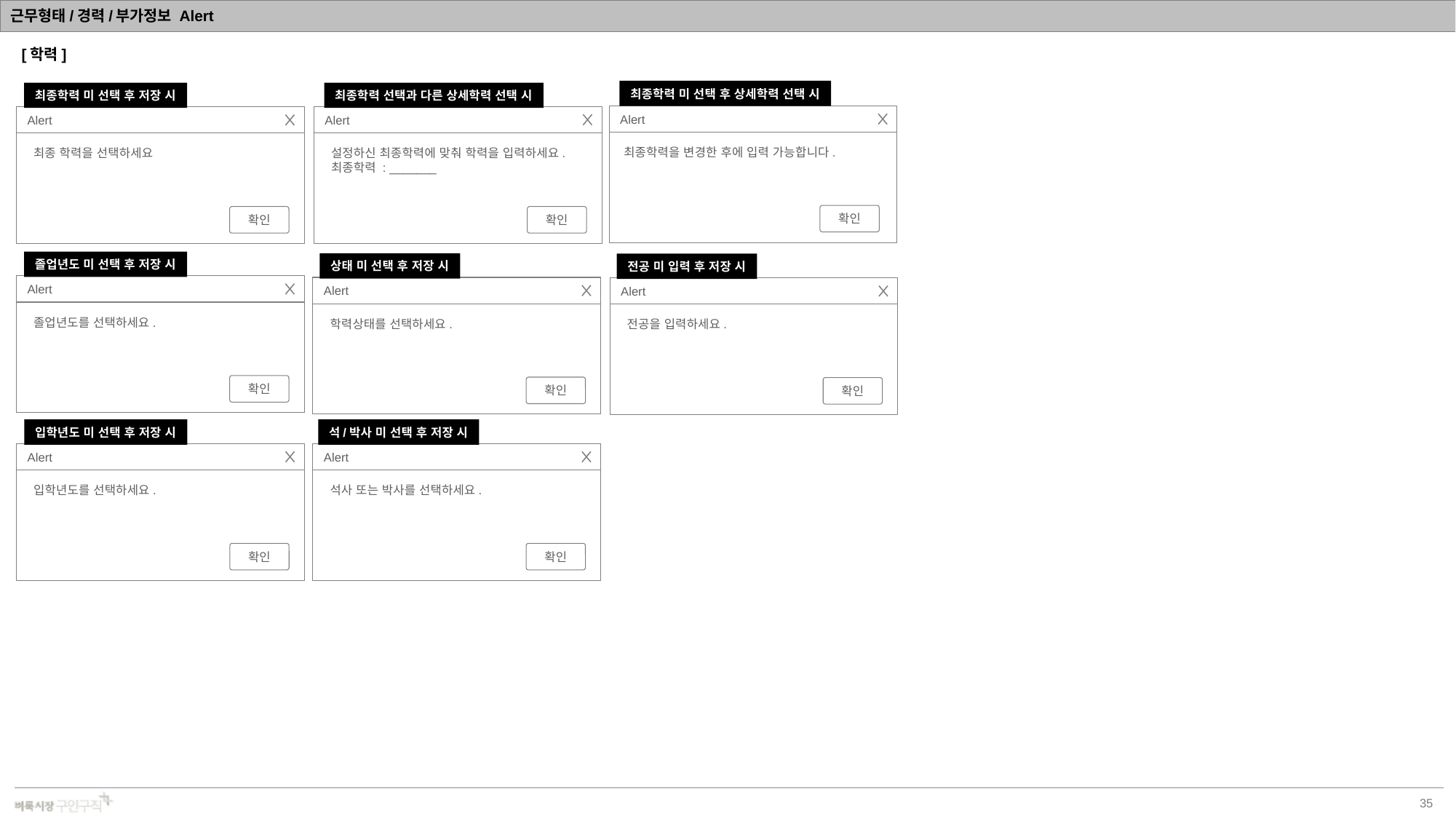

# 근무형태/경력/부가정보 Alert
[학력]
최종학력 미 선택 후 상세학력 선택 시
최종학력 미 선택 후 저장 시
최종학력 선택과 다른 상세학력 선택 시
Alert

최종학력을 변경한 후에 입력 가능합니다.

확인
Abort
Cancel
Alert

설정하신 최종학력에 맞춰 학력을 입력하세요.
최종학력 : _______

Abort
Cancel
확인
Alert

최종 학력을 선택하세요

Abort
Cancel
확인
졸업년도 미 선택 후 저장 시
상태 미 선택 후 저장 시
전공 미 입력 후 저장 시
Alert

졸업년도를 선택하세요.

Abort
Cancel
확인
Alert

학력상태를 선택하세요.

Abort
Cancel
확인
Alert

전공을 입력하세요.

Abort
Cancel
확인
입학년도 미 선택 후 저장 시
석/박사 미 선택 후 저장 시
Alert

입학년도를 선택하세요.

Abort
Cancel
확인
Alert

석사 또는 박사를 선택하세요.

Abort
Cancel
확인